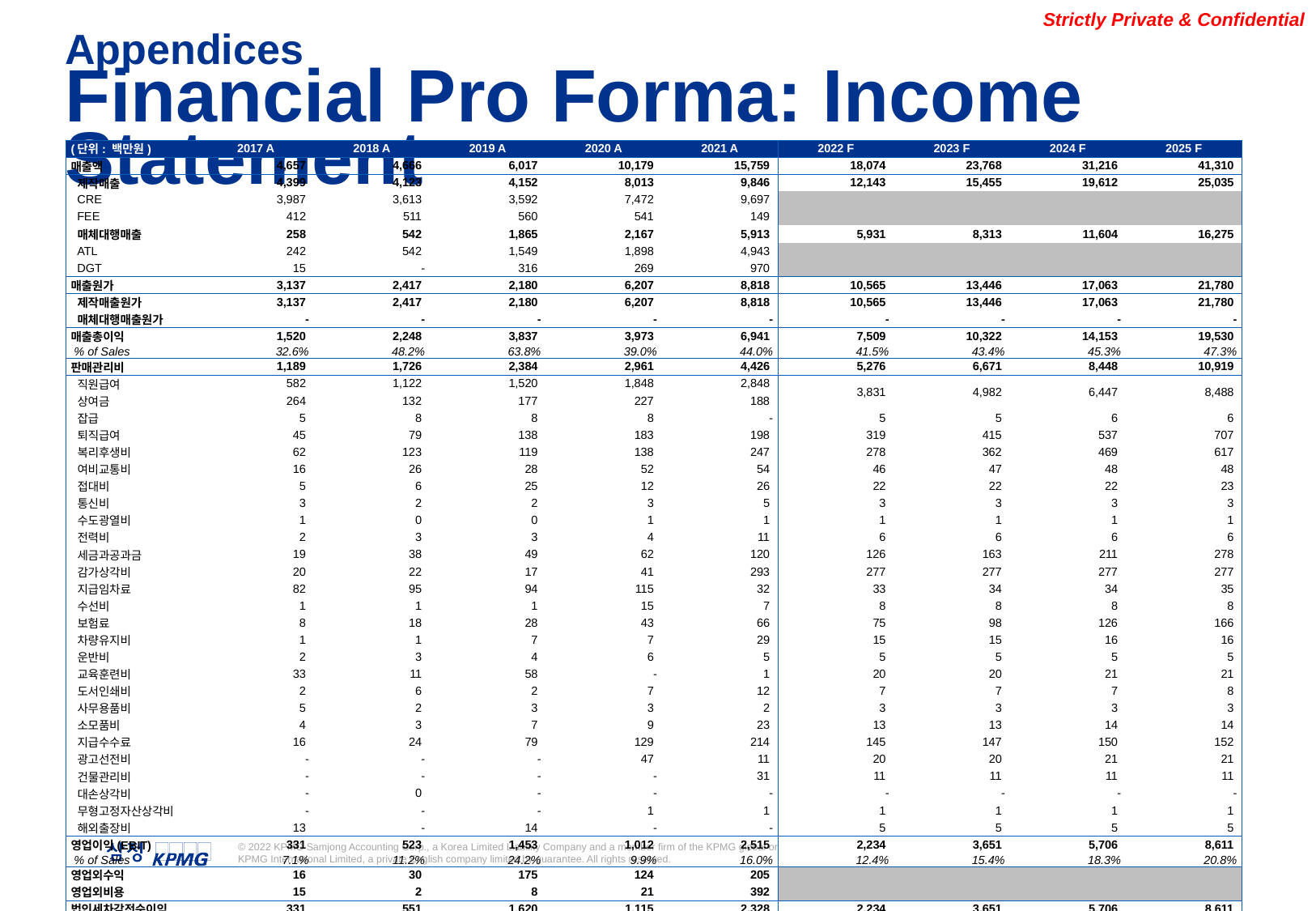

Appendices
Financial Pro Forma: Income Statement
| (단위: 백만원) | 2017 A | 2018 A | 2019 A | 2020 A | 2021 A | 2022 F | 2023 F | 2024 F | 2025 F |
| --- | --- | --- | --- | --- | --- | --- | --- | --- | --- |
| 매출액 | 4,657 | 4,666 | 6,017 | 10,179 | 15,759 | 18,074 | 23,768 | 31,216 | 41,310 |
| 제작매출 | 4,399 | 4,123 | 4,152 | 8,013 | 9,846 | 12,143 | 15,455 | 19,612 | 25,035 |
| CRE | 3,987 | 3,613 | 3,592 | 7,472 | 9,697 |  |  |  |  |
| FEE | 412 | 511 | 560 | 541 | 149 |  |  |  |  |
| 매체대행매출 | 258 | 542 | 1,865 | 2,167 | 5,913 | 5,931 | 8,313 | 11,604 | 16,275 |
| ATL | 242 | 542 | 1,549 | 1,898 | 4,943 |  |  |  |  |
| DGT | 15 | - | 316 | 269 | 970 |  |  |  |  |
| 매출원가 | 3,137 | 2,417 | 2,180 | 6,207 | 8,818 | 10,565 | 13,446 | 17,063 | 21,780 |
| 제작매출원가 | 3,137 | 2,417 | 2,180 | 6,207 | 8,818 | 10,565 | 13,446 | 17,063 | 21,780 |
| 매체대행매출원가 | - | - | - | - | - | - | - | - | - |
| 매출총이익 | 1,520 | 2,248 | 3,837 | 3,973 | 6,941 | 7,509 | 10,322 | 14,153 | 19,530 |
| % of Sales | 32.6% | 48.2% | 63.8% | 39.0% | 44.0% | 41.5% | 43.4% | 45.3% | 47.3% |
| 판매관리비 | 1,189 | 1,726 | 2,384 | 2,961 | 4,426 | 5,276 | 6,671 | 8,448 | 10,919 |
| 직원급여 | 582 | 1,122 | 1,520 | 1,848 | 2,848 | 3,831 | 4,982 | 6,447 | 8,488 |
| 상여금 | 264 | 132 | 177 | 227 | 188 |  |  |  |  |
| 잡급 | 5 | 8 | 8 | 8 | - | 5 | 5 | 6 | 6 |
| 퇴직급여 | 45 | 79 | 138 | 183 | 198 | 319 | 415 | 537 | 707 |
| 복리후생비 | 62 | 123 | 119 | 138 | 247 | 278 | 362 | 469 | 617 |
| 여비교통비 | 16 | 26 | 28 | 52 | 54 | 46 | 47 | 48 | 48 |
| 접대비 | 5 | 6 | 25 | 12 | 26 | 22 | 22 | 22 | 23 |
| 통신비 | 3 | 2 | 2 | 3 | 5 | 3 | 3 | 3 | 3 |
| 수도광열비 | 1 | 0 | 0 | 1 | 1 | 1 | 1 | 1 | 1 |
| 전력비 | 2 | 3 | 3 | 4 | 11 | 6 | 6 | 6 | 6 |
| 세금과공과금 | 19 | 38 | 49 | 62 | 120 | 126 | 163 | 211 | 278 |
| 감가상각비 | 20 | 22 | 17 | 41 | 293 | 277 | 277 | 277 | 277 |
| 지급임차료 | 82 | 95 | 94 | 115 | 32 | 33 | 34 | 34 | 35 |
| 수선비 | 1 | 1 | 1 | 15 | 7 | 8 | 8 | 8 | 8 |
| 보험료 | 8 | 18 | 28 | 43 | 66 | 75 | 98 | 126 | 166 |
| 차량유지비 | 1 | 1 | 7 | 7 | 29 | 15 | 15 | 16 | 16 |
| 운반비 | 2 | 3 | 4 | 6 | 5 | 5 | 5 | 5 | 5 |
| 교육훈련비 | 33 | 11 | 58 | - | 1 | 20 | 20 | 21 | 21 |
| 도서인쇄비 | 2 | 6 | 2 | 7 | 12 | 7 | 7 | 7 | 8 |
| 사무용품비 | 5 | 2 | 3 | 3 | 2 | 3 | 3 | 3 | 3 |
| 소모품비 | 4 | 3 | 7 | 9 | 23 | 13 | 13 | 14 | 14 |
| 지급수수료 | 16 | 24 | 79 | 129 | 214 | 145 | 147 | 150 | 152 |
| 광고선전비 | - | - | - | 47 | 11 | 20 | 20 | 21 | 21 |
| 건물관리비 | - | - | - | - | 31 | 11 | 11 | 11 | 11 |
| 대손상각비 | - | 0 | - | - | - | - | - | - | - |
| 무형고정자산상각비 | - | - | - | 1 | 1 | 1 | 1 | 1 | 1 |
| 해외출장비 | 13 | - | 14 | - | - | 5 | 5 | 5 | 5 |
| 영업이익(EBIT) | 331 | 523 | 1,453 | 1,012 | 2,515 | 2,234 | 3,651 | 5,706 | 8,611 |
| % of Sales | 7.1% | 11.2% | 24.2% | 9.9% | 16.0% | 12.4% | 15.4% | 18.3% | 20.8% |
| 영업외수익 | 16 | 30 | 175 | 124 | 205 |  |  |  |  |
| 영업외비용 | 15 | 2 | 8 | 21 | 392 |  |  |  |  |
| 법인세차감전순이익 | 331 | 551 | 1,620 | 1,115 | 2,328 | 2,234 | 3,651 | 5,706 | 8,611 |
| 법인세비용 | - | 9 | 75 | 41 | - | 469 | 781 | 1,233 | 1,872 |
| 당기순이익 | 331 | 542 | 1,545 | 1,074 | 2,328 | 1,764 | 2,870 | 4,472 | 6,738 |
| % of Sales | 7.1% | 11.6% | 25.7% | 10.6% | 14.8% | 9.8% | 12.1% | 14.3% | 16.3% |